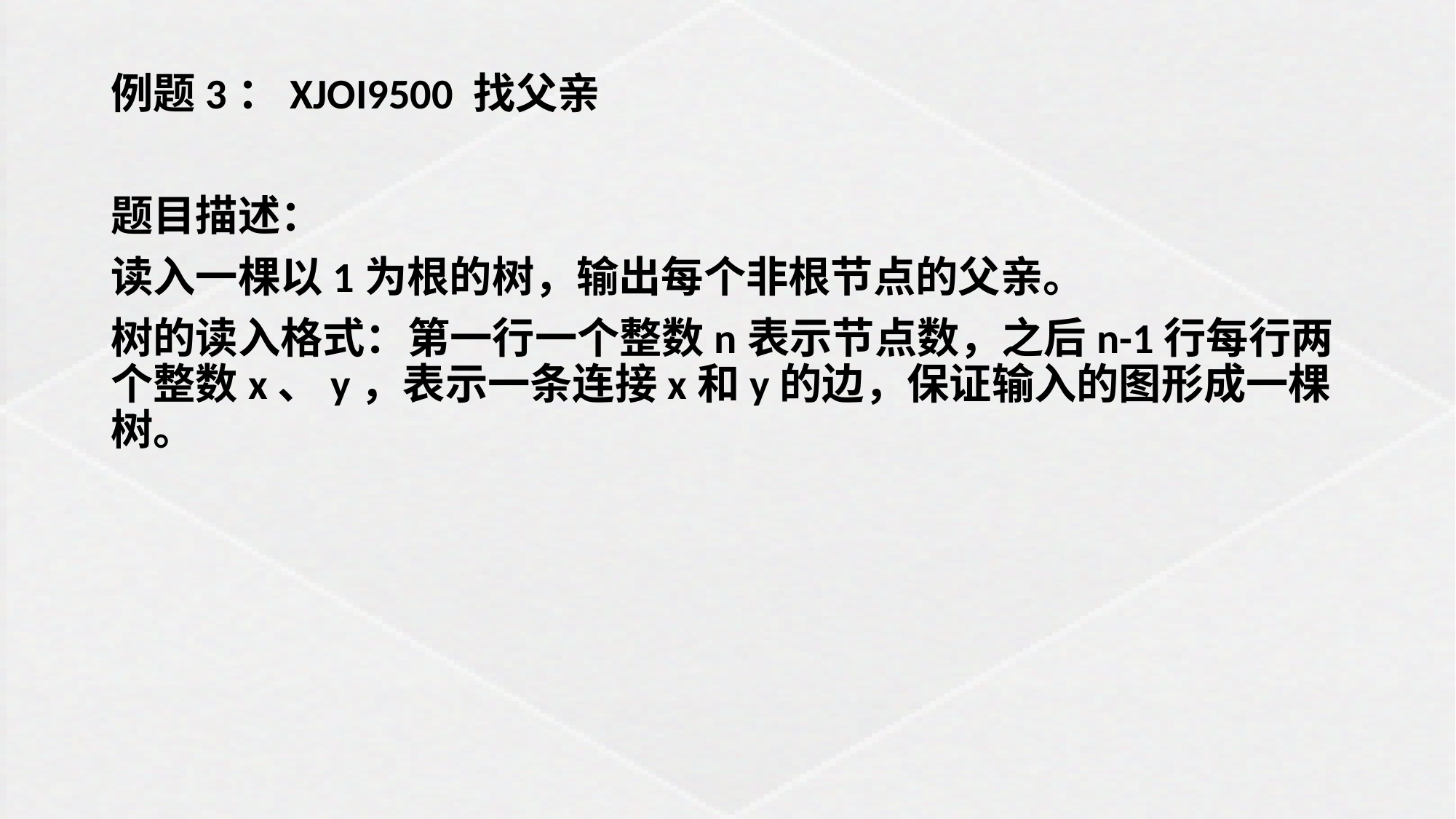

例题3：XJOI9500 找父亲

题目描述：
读入一棵以1为根的树，输出每个非根节点的父亲。
树的读入格式：第一行一个整数n表示节点数，之后n-1行每行两个整数x、y，表示一条连接x和y的边，保证输入的图形成一棵树。